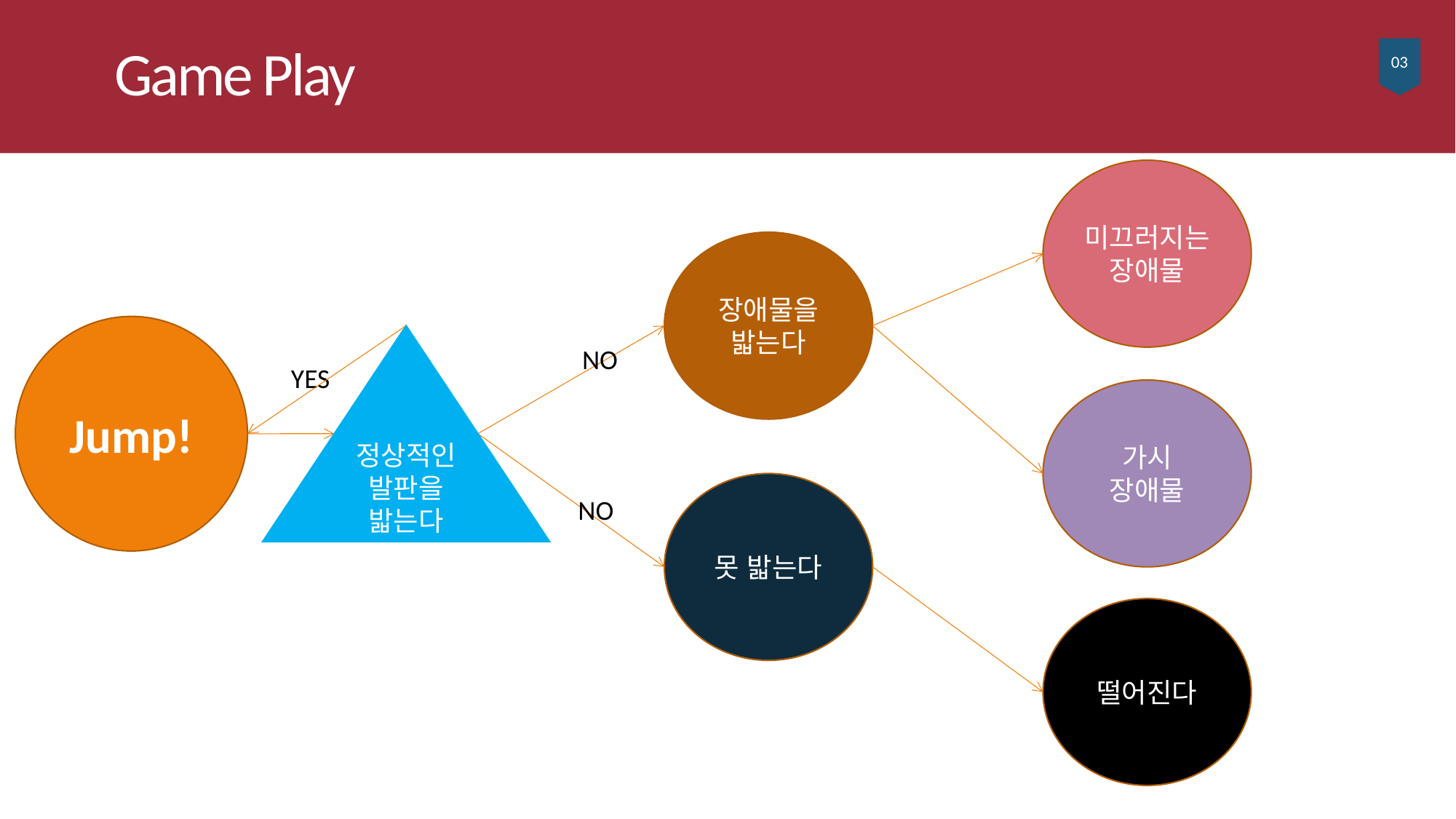

Game Play
Opening
03
미끄러지는
장애물
장애물을 밟는다
Jump!
정상적인 발판을 밟는다
NO
YES
가시
장애물
못 밟는다
NO
떨어진다